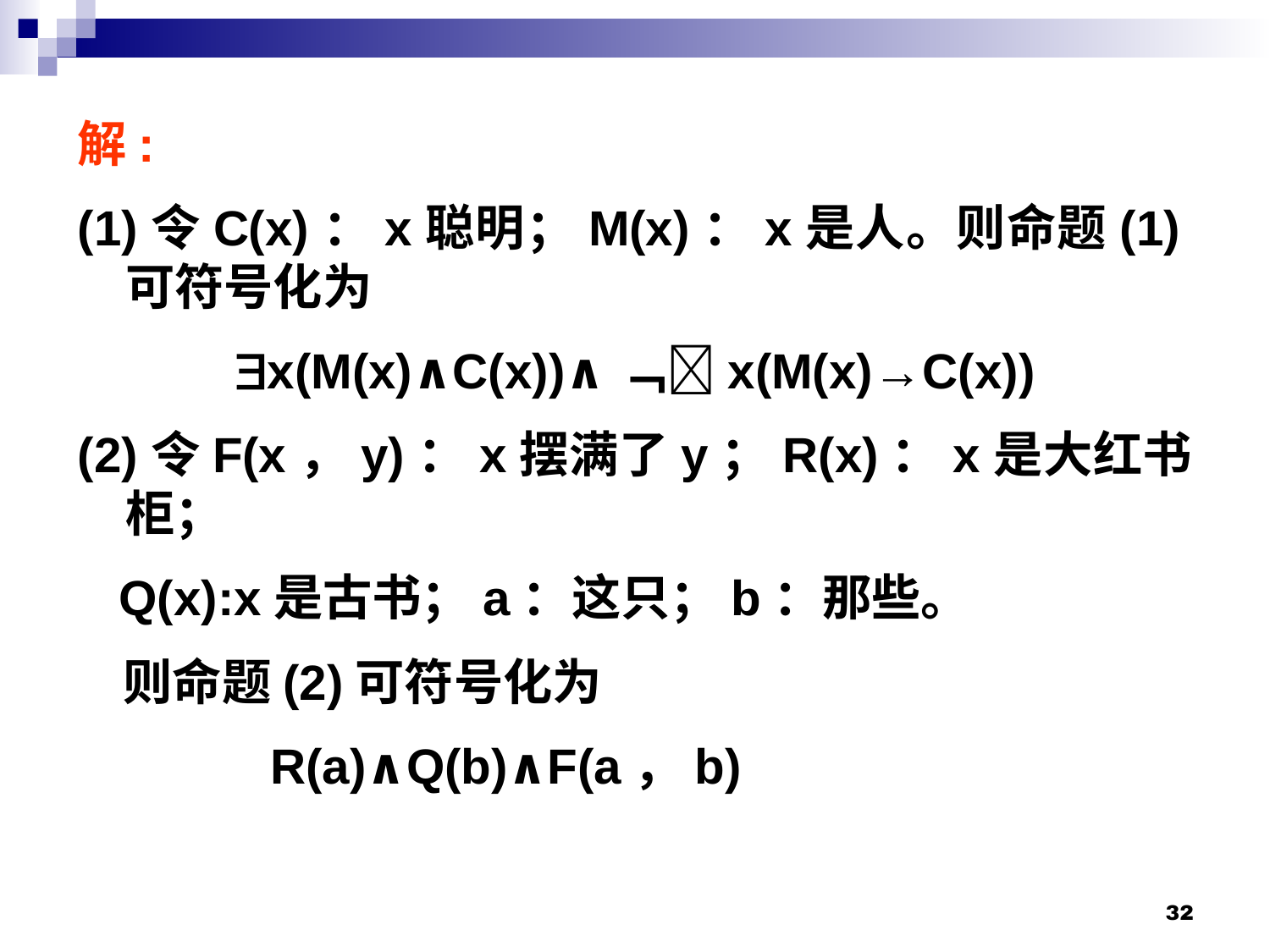

解:
(1)令C(x)：x聪明；M(x)：x是人。则命题(1)可符号化为
∃x(M(x)∧C(x))∧﹁∀x(M(x)→C(x))
(2)令F(x，y)：x摆满了y；R(x)：x是大红书柜；
   Q(x):x是古书；a：这只；b：那些。
   则命题(2)可符号化为
              R(a)∧Q(b)∧F(a，b)
32